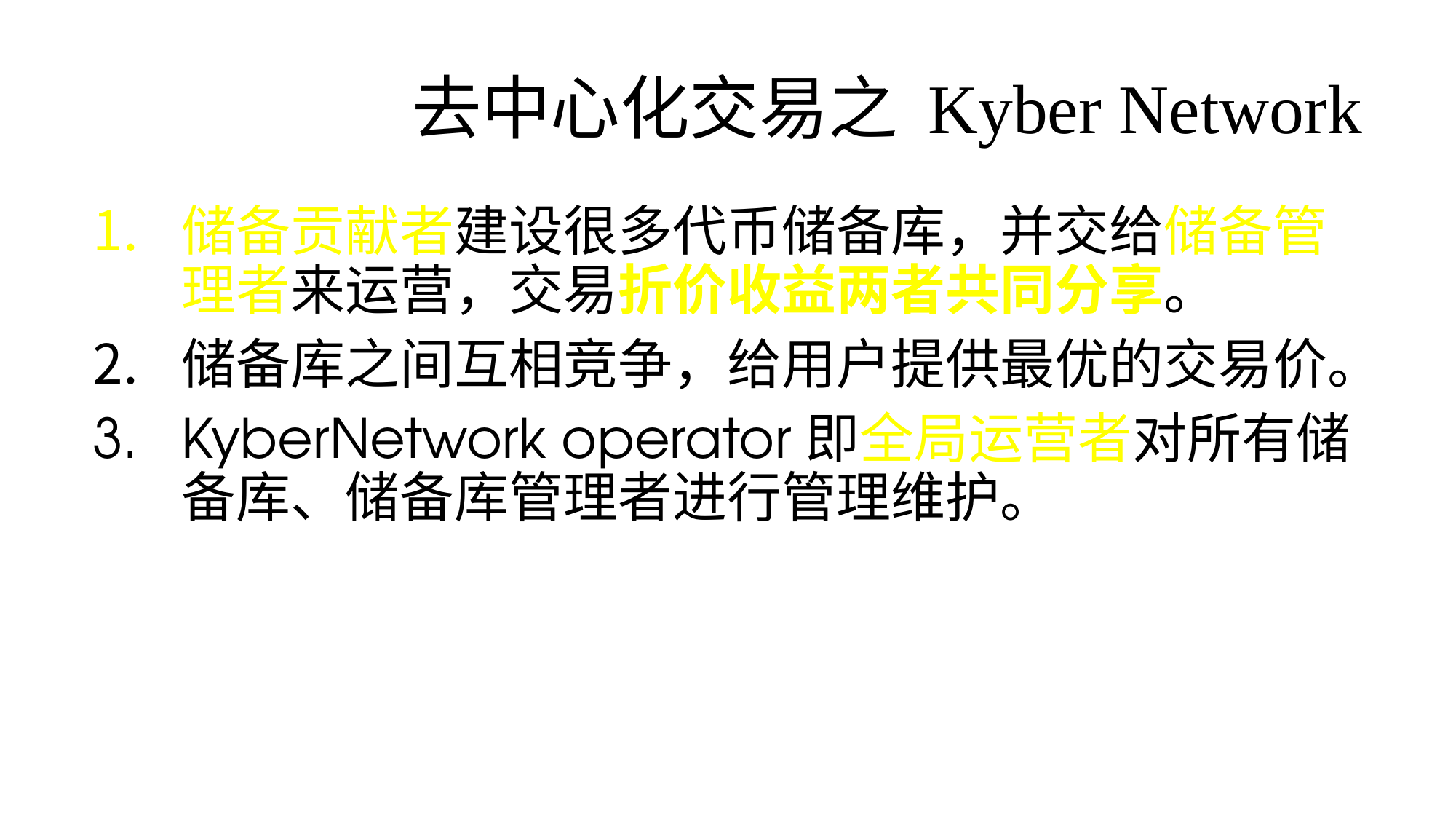

# 去中心化交易之 Kyber Network
储备贡献者建设很多代币储备库，并交给储备管理者来运营，交易折价收益两者共同分享。
储备库之间互相竞争，给用户提供最优的交易价。
KyberNetwork operator即全局运营者对所有储备库、储备库管理者进行管理维护。